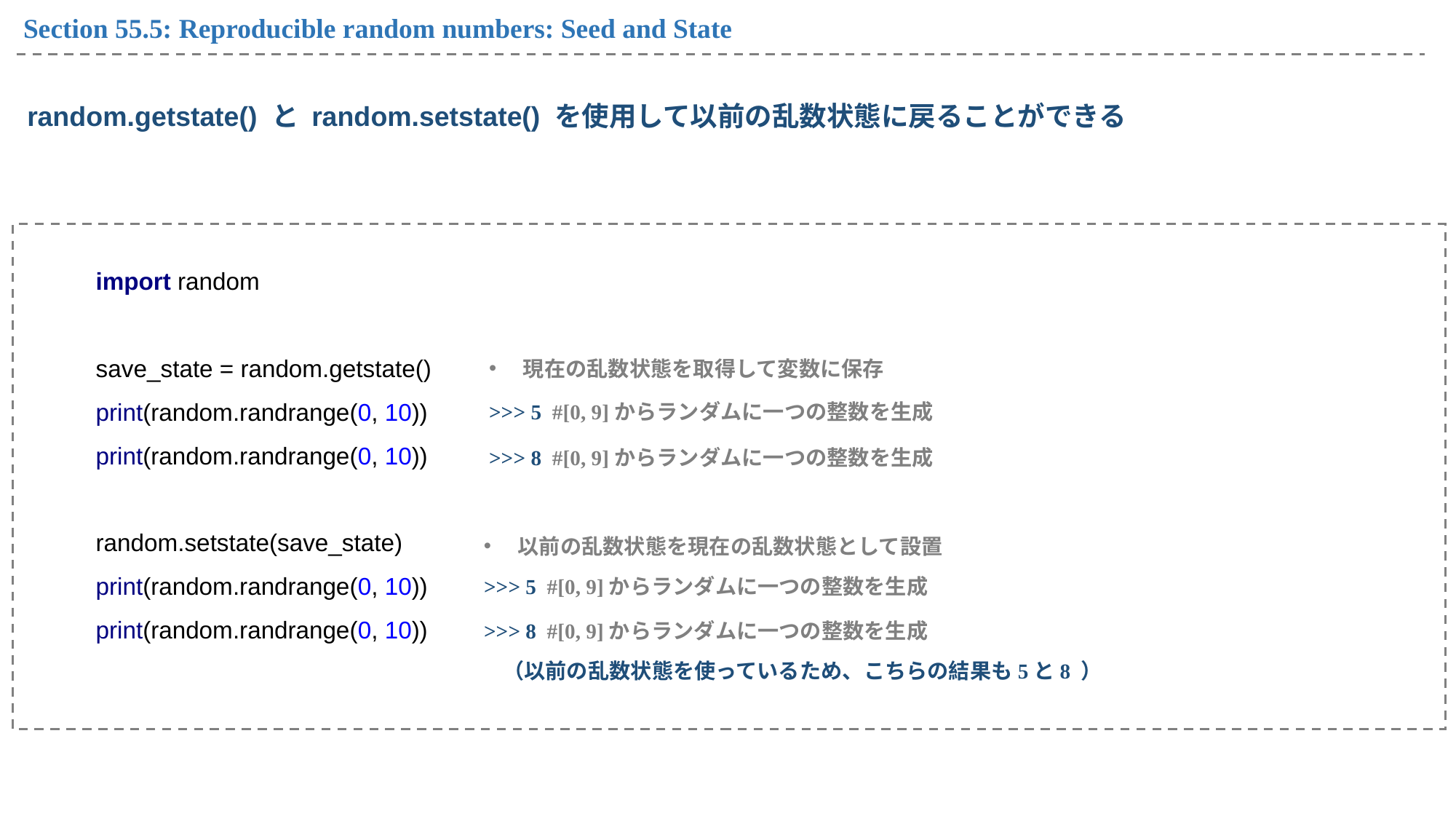

Section 55.5: Reproducible random numbers: Seed and State
random.getstate() と random.setstate() を使用して以前の乱数状態に戻ることができる

import random

save_state = random.getstate()
print(random.randrange(0, 10))
print(random.randrange(0, 10))
random.setstate(save_state)
print(random.randrange(0, 10))
print(random.randrange(0, 10))
現在の乱数状態を取得して変数に保存
>>> 5  #[0, 9]からランダムに一つの整数を生成
>>> 8  #[0, 9]からランダムに一つの整数を生成
以前の乱数状態を現在の乱数状態として設置
>>> 5  #[0, 9]からランダムに一つの整数を生成
>>> 8  #[0, 9]からランダムに一つの整数を生成
（以前の乱数状態を使っているため、こちらの結果も5と8 ）